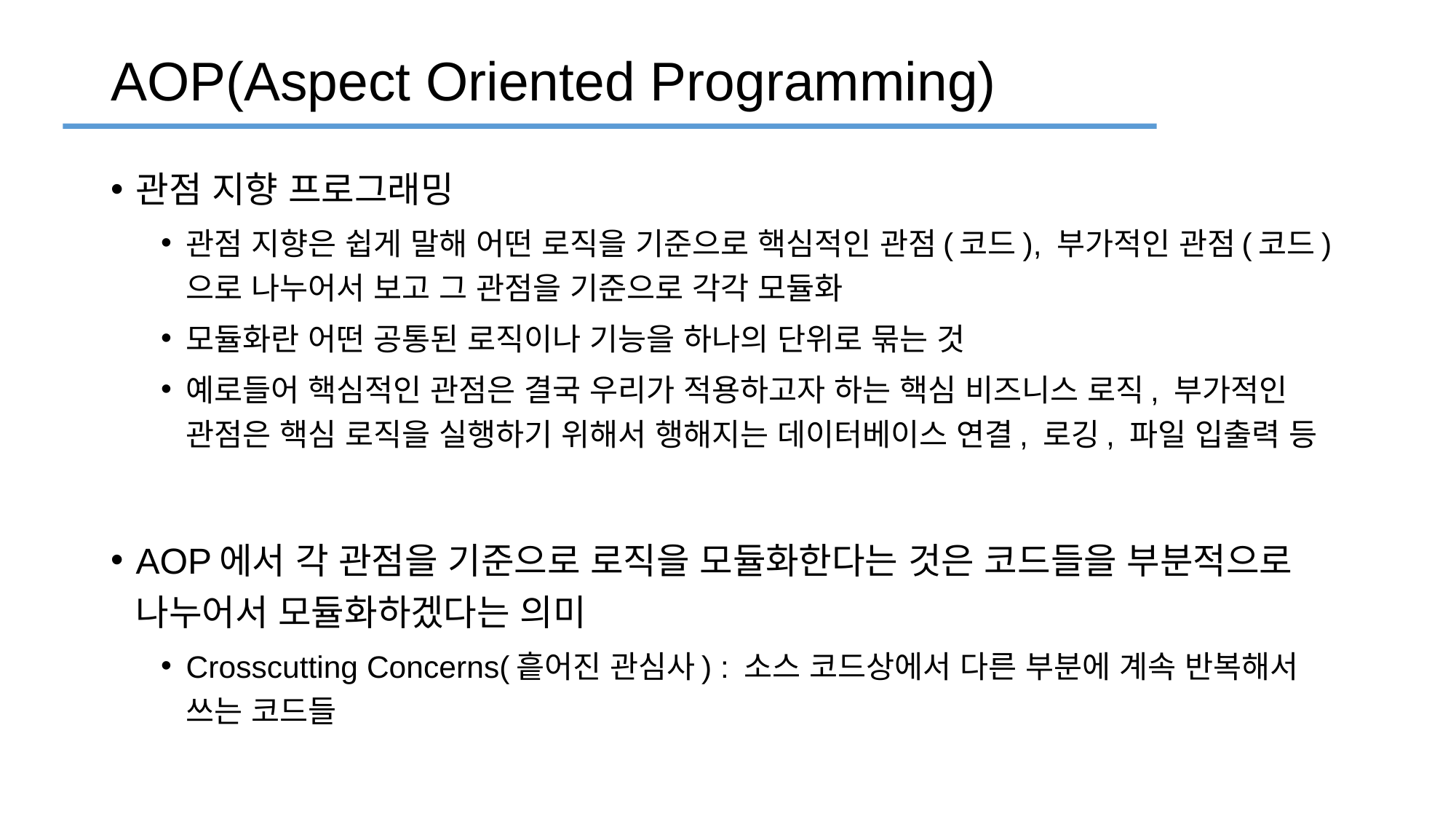

# AOP(Aspect Oriented Programming)
관점 지향 프로그래밍
관점 지향은 쉽게 말해 어떤 로직을 기준으로 핵심적인 관점(코드), 부가적인 관점(코드)으로 나누어서 보고 그 관점을 기준으로 각각 모듈화
모듈화란 어떤 공통된 로직이나 기능을 하나의 단위로 묶는 것
예로들어 핵심적인 관점은 결국 우리가 적용하고자 하는 핵심 비즈니스 로직, 부가적인 관점은 핵심 로직을 실행하기 위해서 행해지는 데이터베이스 연결, 로깅, 파일 입출력 등

AOP에서 각 관점을 기준으로 로직을 모듈화한다는 것은 코드들을 부분적으로 나누어서 모듈화하겠다는 의미
Crosscutting Concerns(흩어진 관심사) : 소스 코드상에서 다른 부분에 계속 반복해서 쓰는 코드들